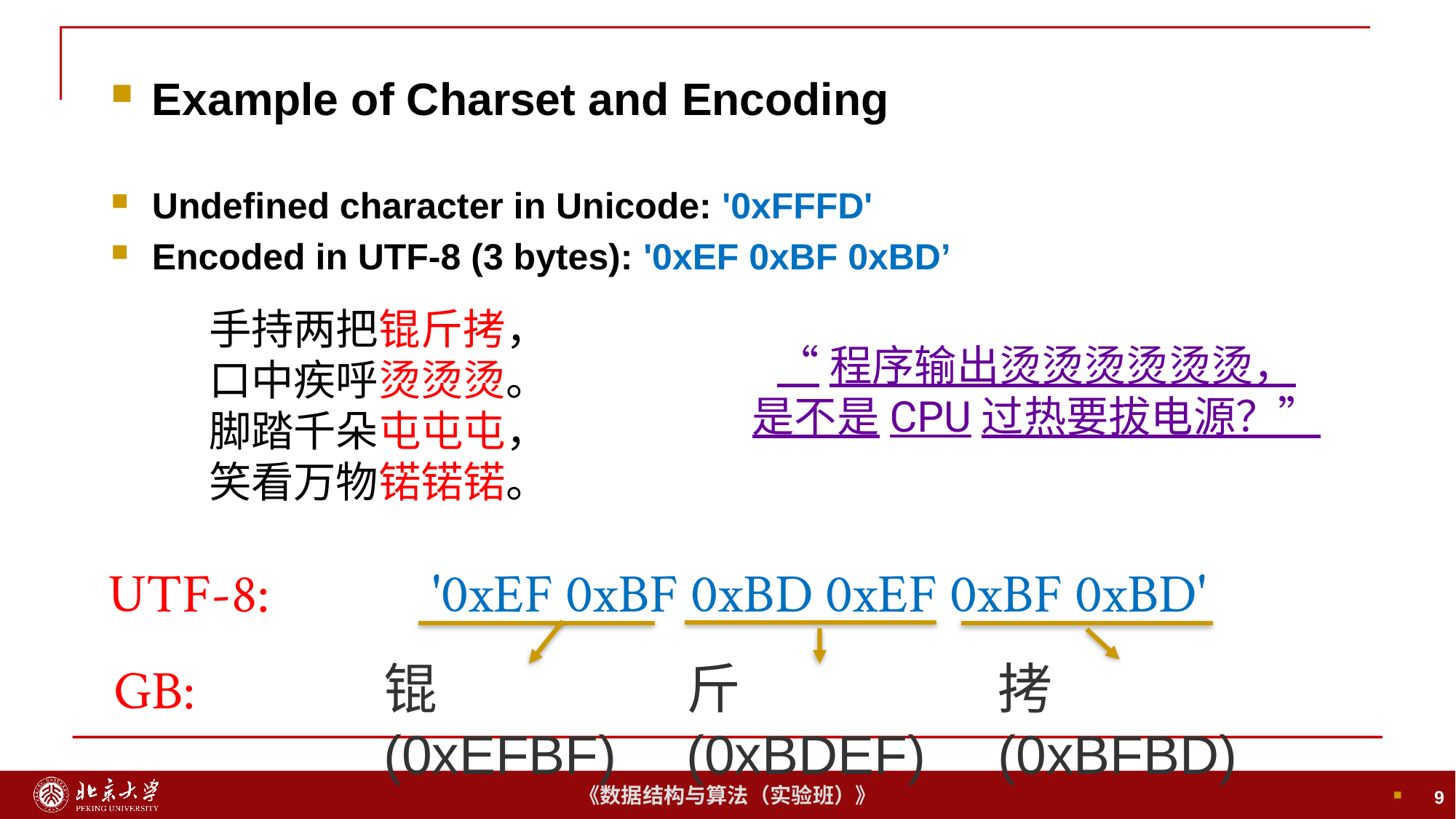

Example of Charset and Encoding
Undefined character in Unicode: '0xFFFD'
Encoded in UTF-8 (3 bytes): '0xEF 0xBF 0xBD’
9
手持两把锟斤拷，
口中疾呼烫烫烫。
脚踏千朵屯屯屯，
笑看万物锘锘锘。
“程序输出烫烫烫烫烫烫，
是不是CPU过热要拔电源？”
UTF-8:
'0xEF 0xBF 0xBD 0xEF 0xBF 0xBD'
GB:
锟(0xEFBF)
斤(0xBDEF)
拷(0xBFBD)